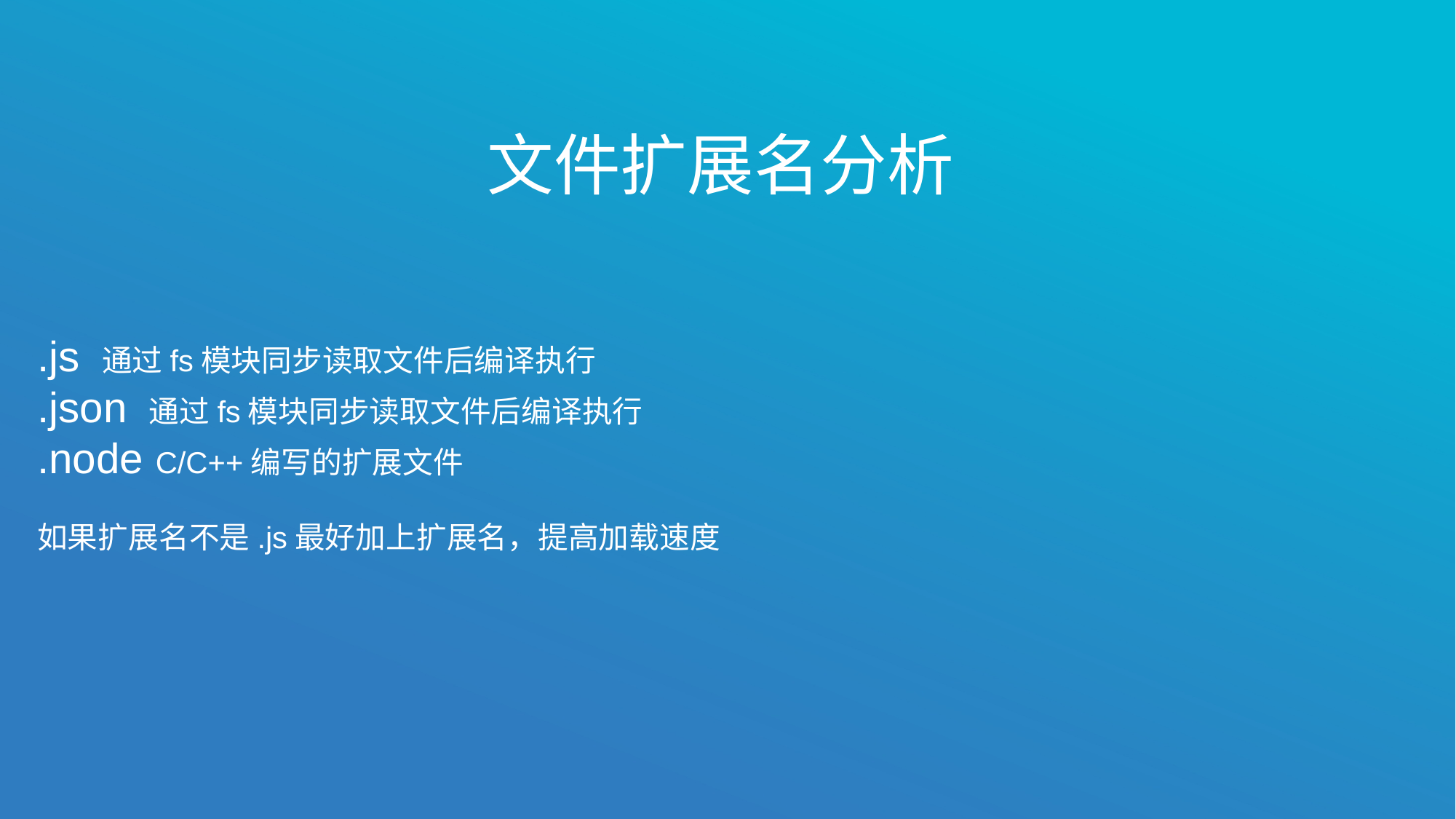

# 文件扩展名分析
.js 通过fs模块同步读取文件后编译执行
.json 通过fs模块同步读取文件后编译执行
.node C/C++编写的扩展文件

如果扩展名不是.js最好加上扩展名，提高加载速度